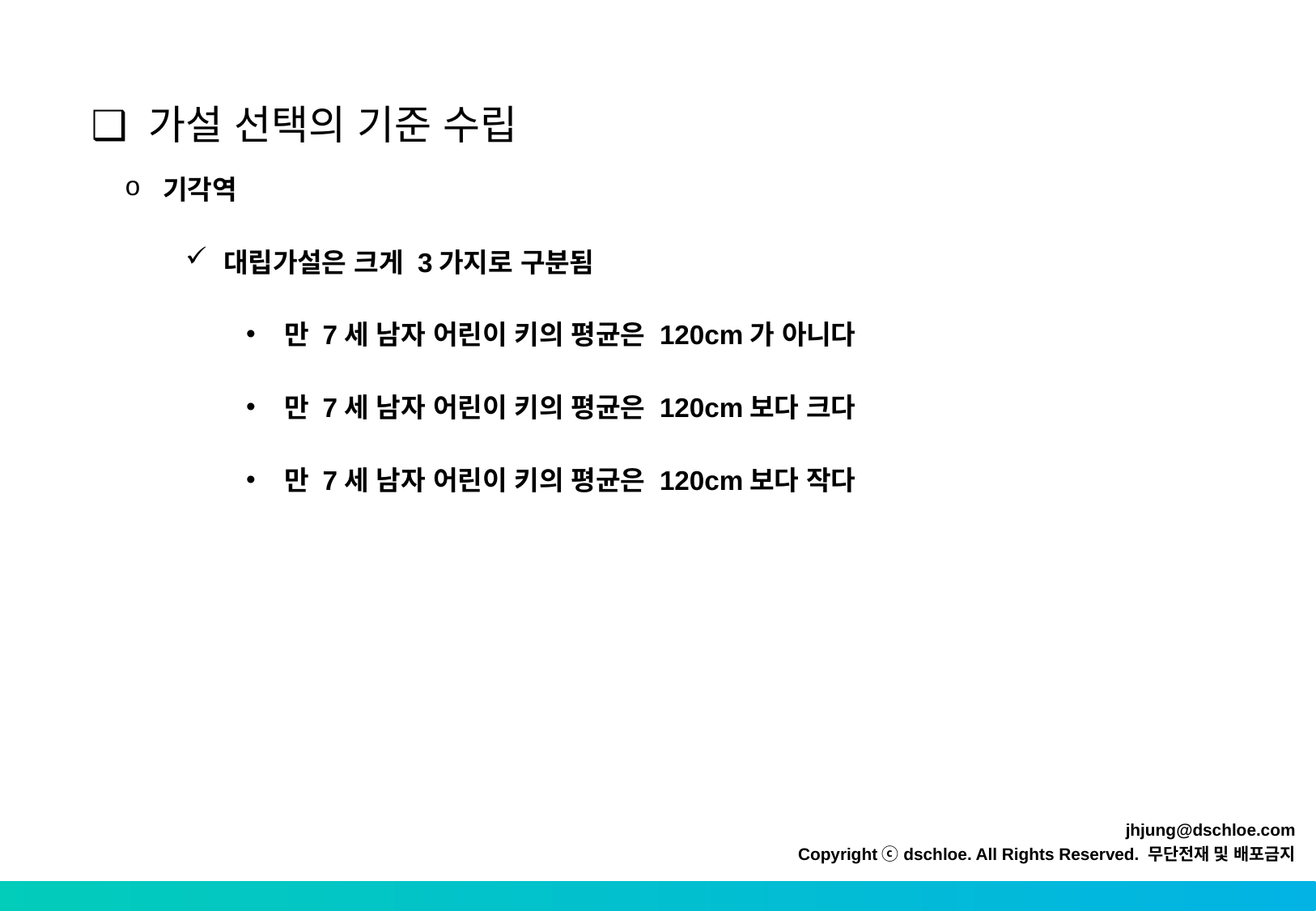

❑ 가설 선택의 기준 수립
기각역
대립가설은 크게 3가지로 구분됨
만 7세 남자 어린이 키의 평균은 120cm가 아니다
만 7세 남자 어린이 키의 평균은 120cm보다 크다
만 7세 남자 어린이 키의 평균은 120cm보다 작다